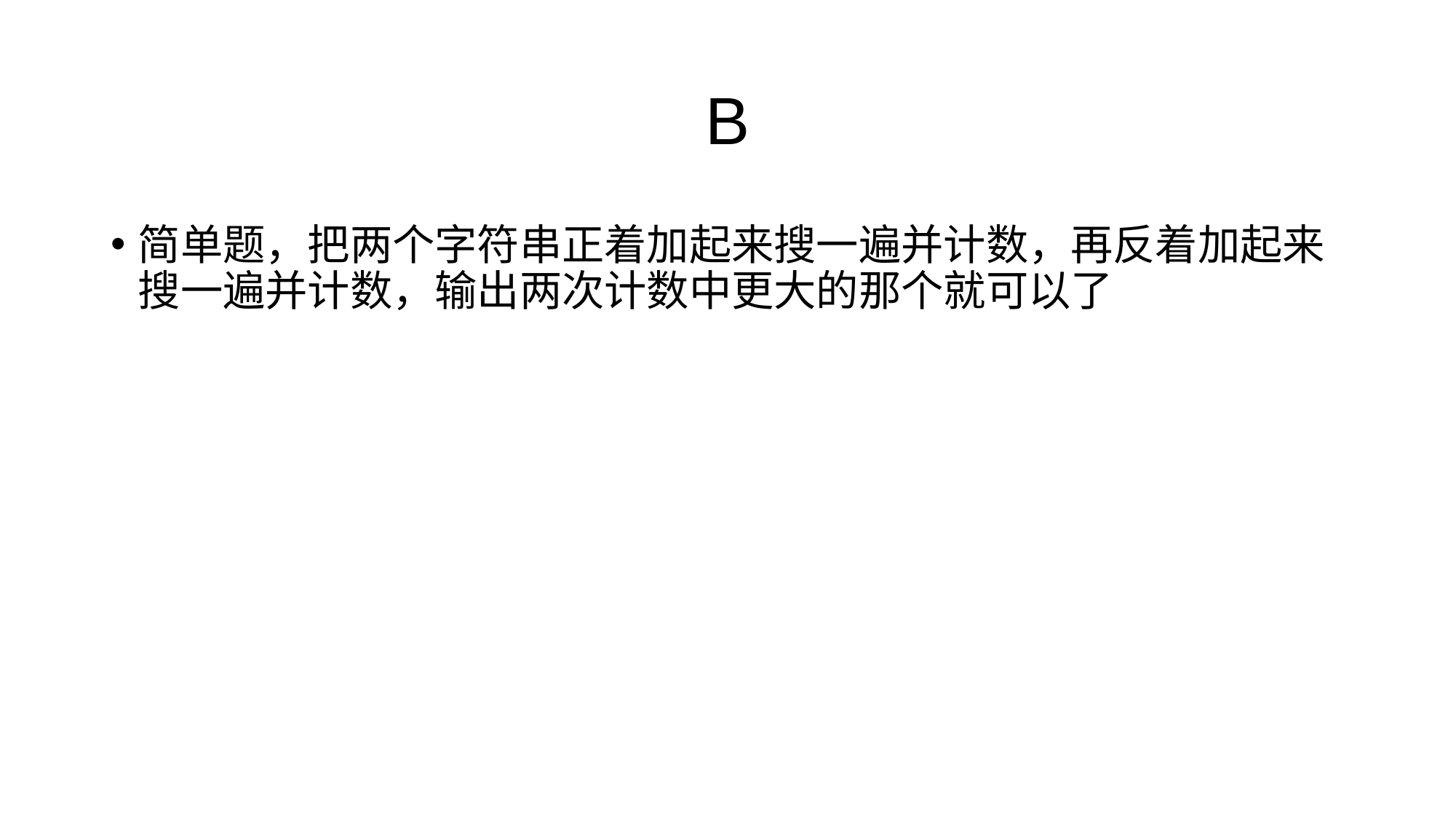

# B
简单题，把两个字符串正着加起来搜一遍并计数，再反着加起来搜一遍并计数，输出两次计数中更大的那个就可以了